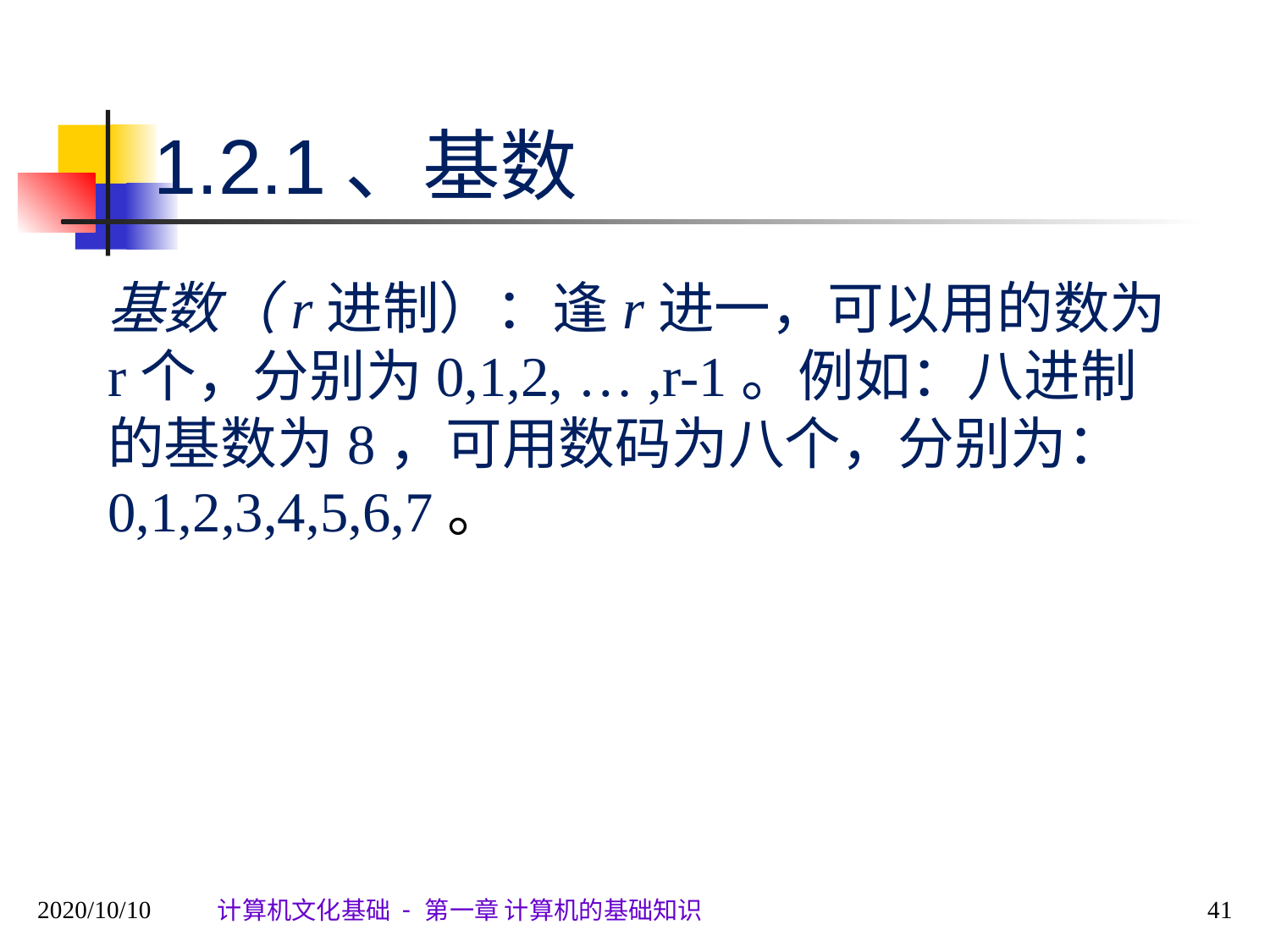

1.2.1、基数
基数（r进制）：逢r进一，可以用的数为r个，分别为0,1,2, … ,r-1。例如：八进制的基数为8，可用数码为八个，分别为：0,1,2,3,4,5,6,7。
2020/10/10
41
计算机文化基础 - 第一章 计算机的基础知识